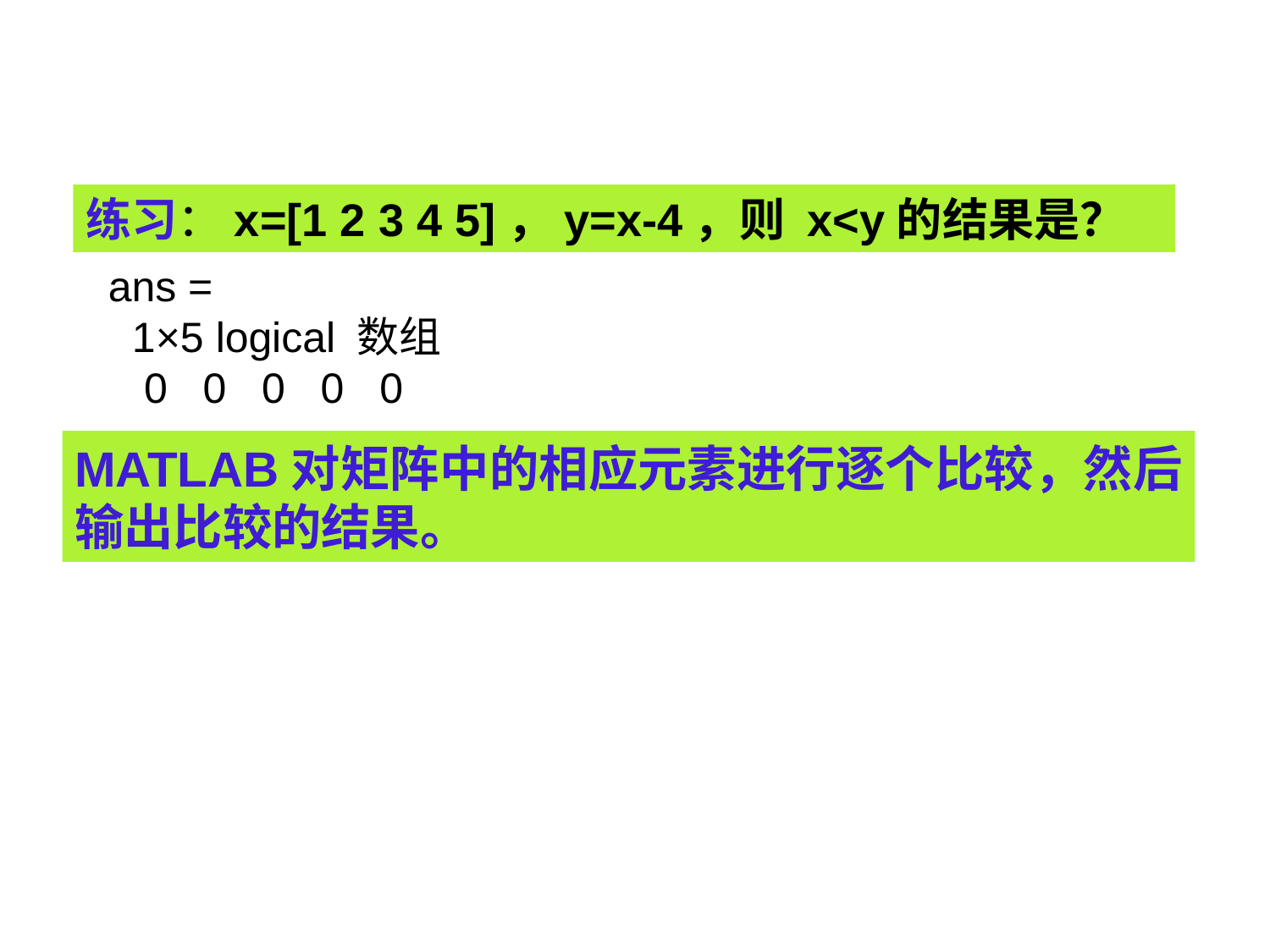

练习：x=[1 2 3 4 5]，y=x-4，则 x<y的结果是？
ans =
  1×5 logical 数组
   0   0   0   0   0
MATLAB对矩阵中的相应元素进行逐个比较，然后输出比较的结果。